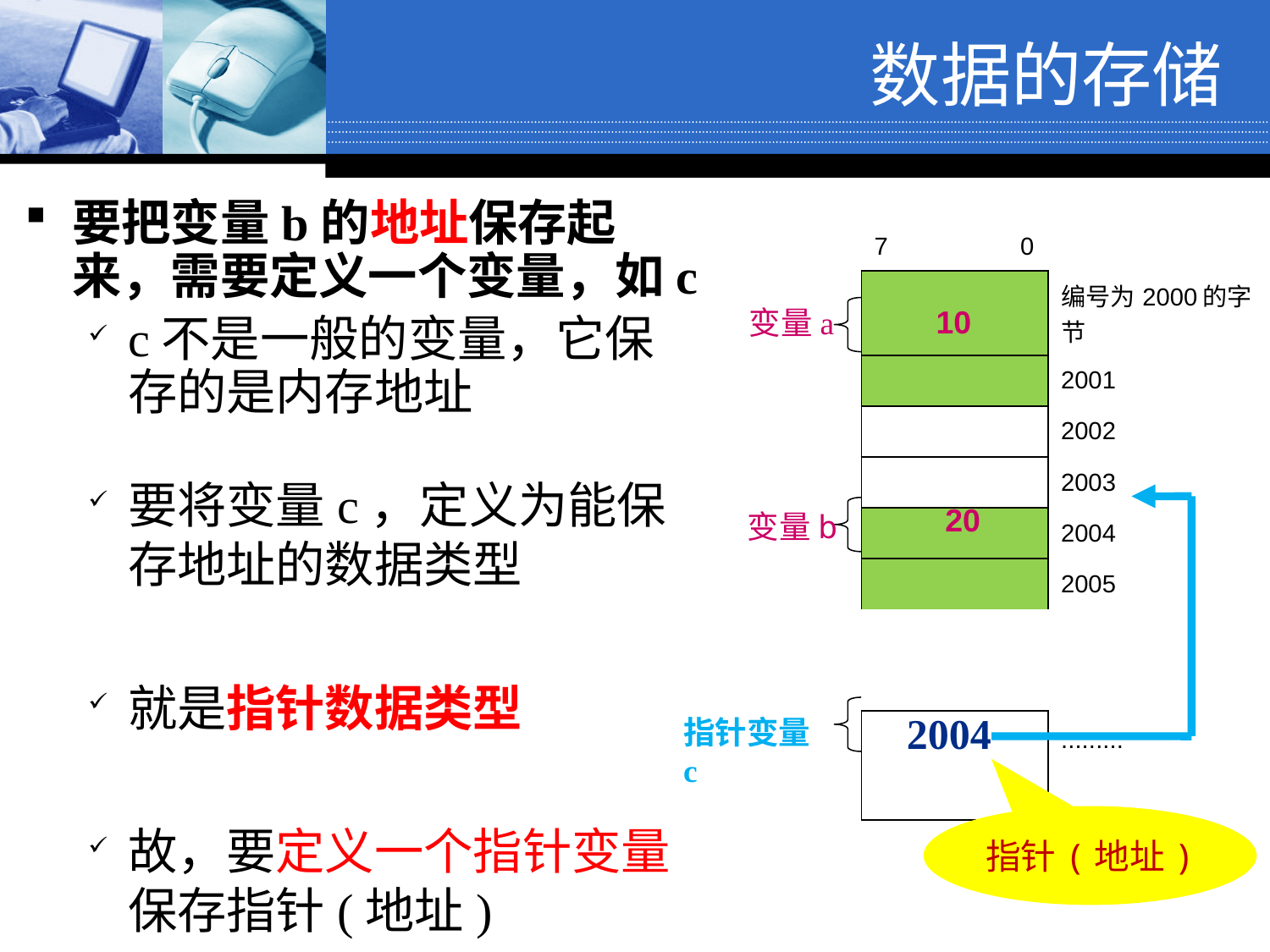

数据的存储
要把变量b的地址保存起来，需要定义一个变量，如c
c不是一般的变量，它保存的是内存地址
要将变量c，定义为能保存地址的数据类型

就是指针数据类型

故，要定义一个指针变量保存指针(地址)

| 7 0 |  |
| --- | --- |
|  | 编号为2000的字节 |
|  | 2001 |
|  | 2002 |
|  | 2003 |
|  | 2004 |
|  | 2005 |
|  |  |
|  |  |
|  | ......... |
|  |  |
10
变量a

20

变量b

2004
指针变量c
指针(地址)